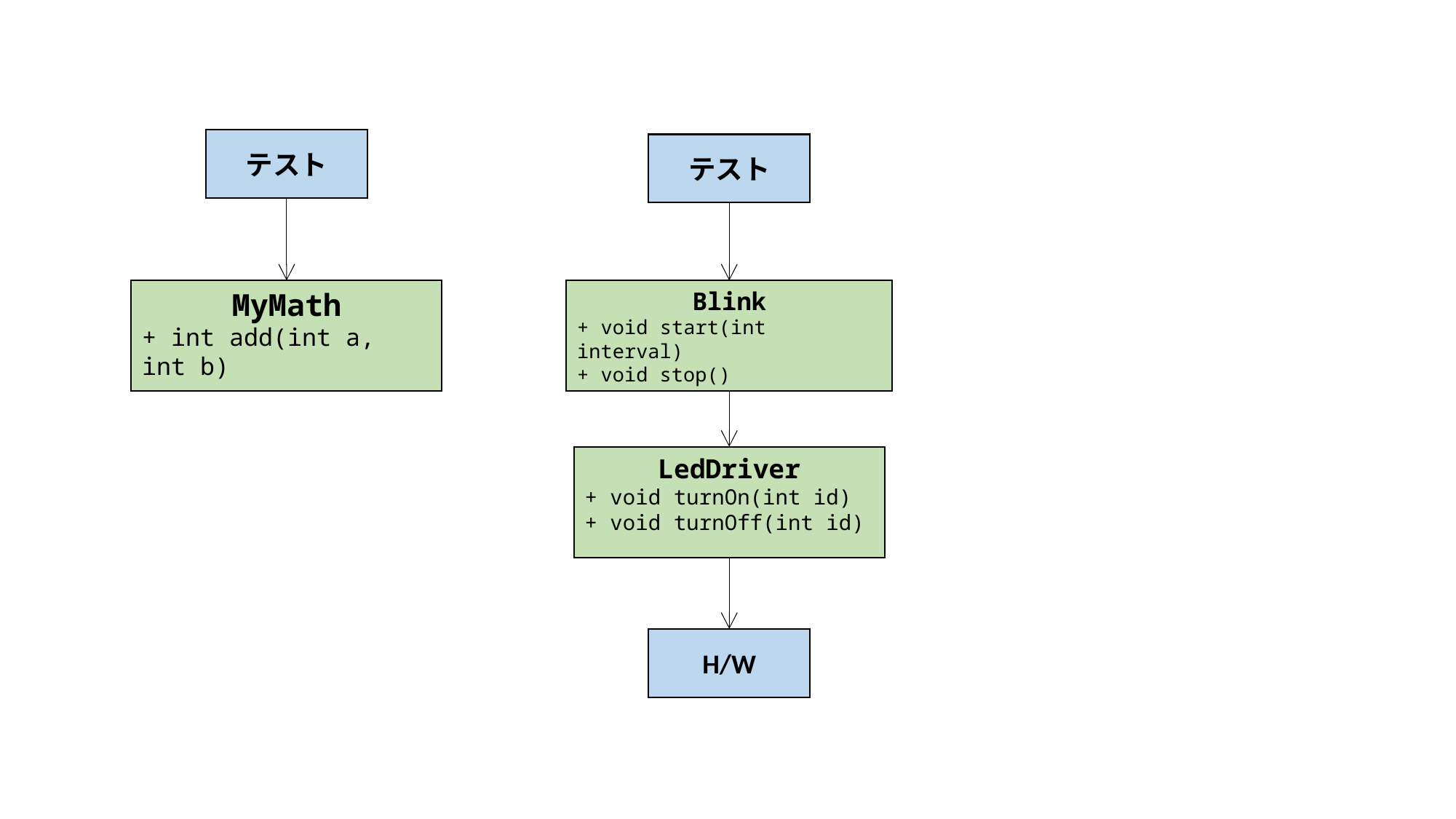

テスト
テスト
MyMath
+ int add(int a, int b)

Blink
+ void start(int interval)
+ void stop()
LedDriver
+ void turnOn(int id)
+ void turnOff(int id)

H/W